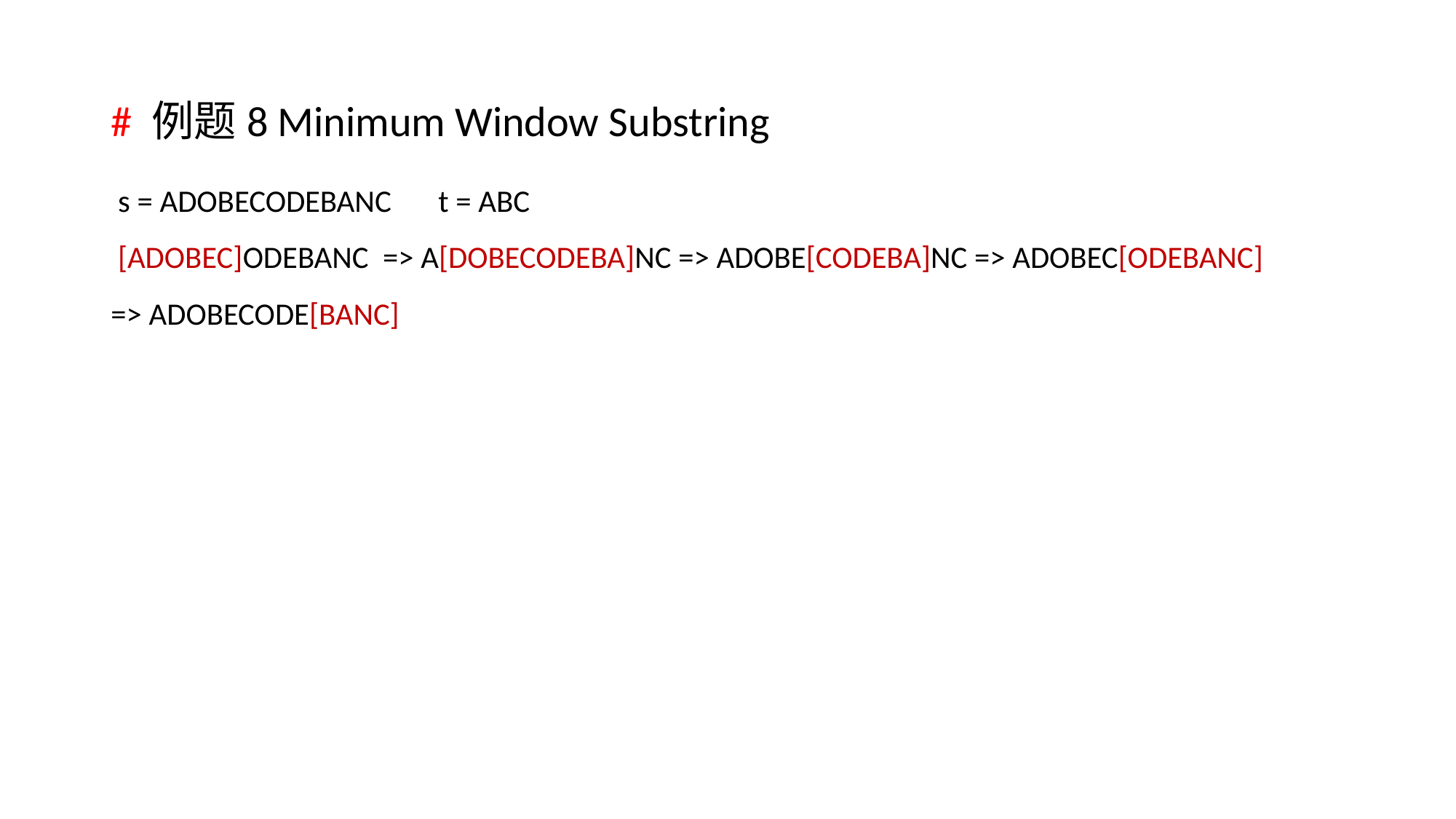

# # 例题8 Minimum Window Substring
 s = ADOBECODEBANC	t = ABC
 [ADOBEC]ODEBANC  => A[DOBECODEBA]NC => ADOBE[CODEBA]NC => ADOBEC[ODEBANC]
=> ADOBECODE[BANC]